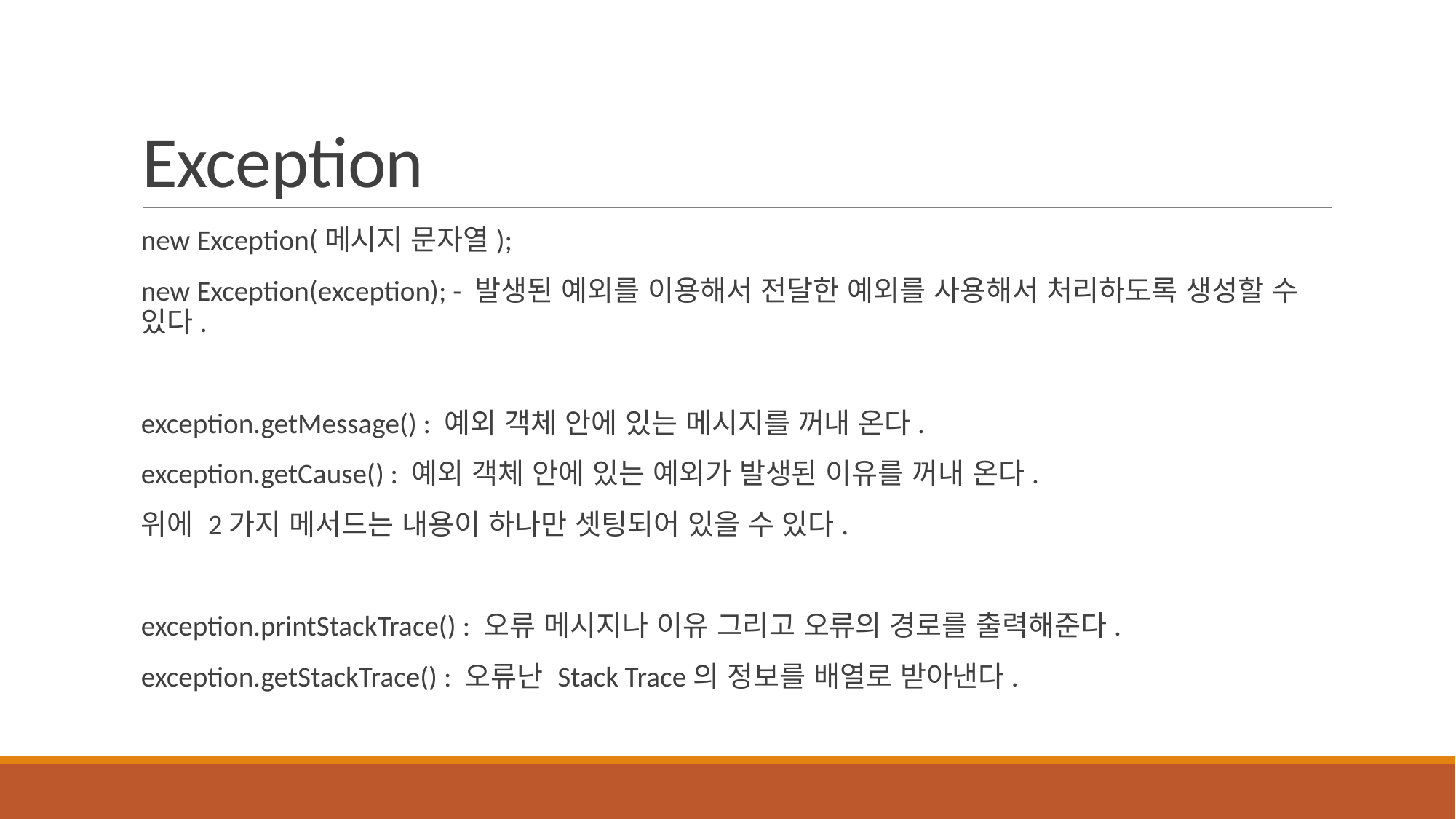

# Exception
new Exception(메시지 문자열);
new Exception(exception); - 발생된 예외를 이용해서 전달한 예외를 사용해서 처리하도록 생성할 수 있다.

exception.getMessage() : 예외 객체 안에 있는 메시지를 꺼내 온다.
exception.getCause() : 예외 객체 안에 있는 예외가 발생된 이유를 꺼내 온다.
위에 2가지 메서드는 내용이 하나만 셋팅되어 있을 수 있다.

exception.printStackTrace() : 오류 메시지나 이유 그리고 오류의 경로를 출력해준다.
exception.getStackTrace() : 오류난 Stack Trace의 정보를 배열로 받아낸다.